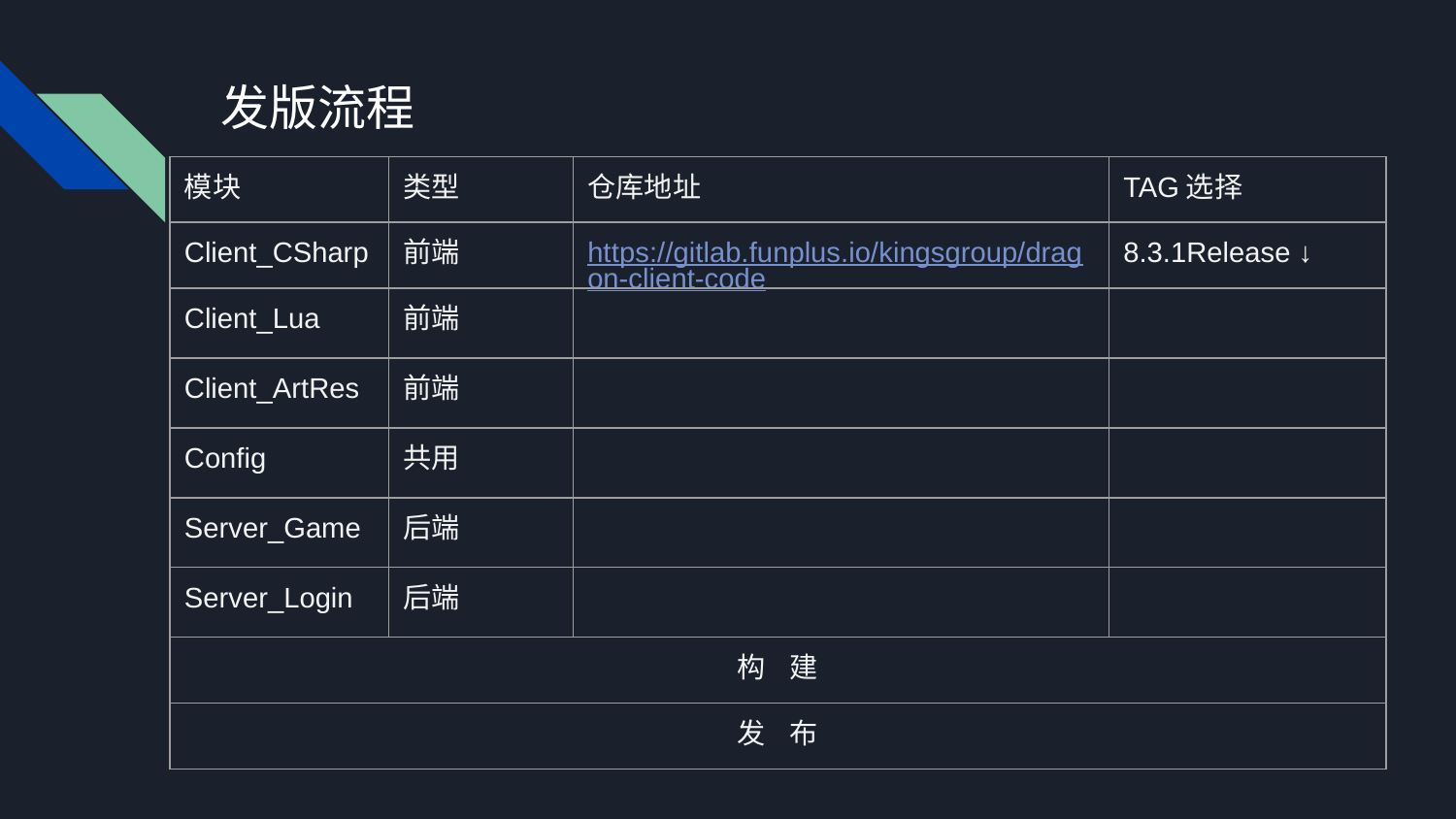

# 发版流程
| 模块 | 类型 | 仓库地址 | TAG选择 |
| --- | --- | --- | --- |
| Client\_CSharp | 前端 | https://gitlab.funplus.io/kingsgroup/dragon-client-code | 8.3.1Release ↓ |
| Client\_Lua | 前端 |  |  |
| Client\_ArtRes | 前端 |  |  |
| Config | 共用 |  |  |
| Server\_Game | 后端 |  |  |
| Server\_Login | 后端 |  |  |
| 构 建 |  |  |  |
| 发 布 |  |  |  |